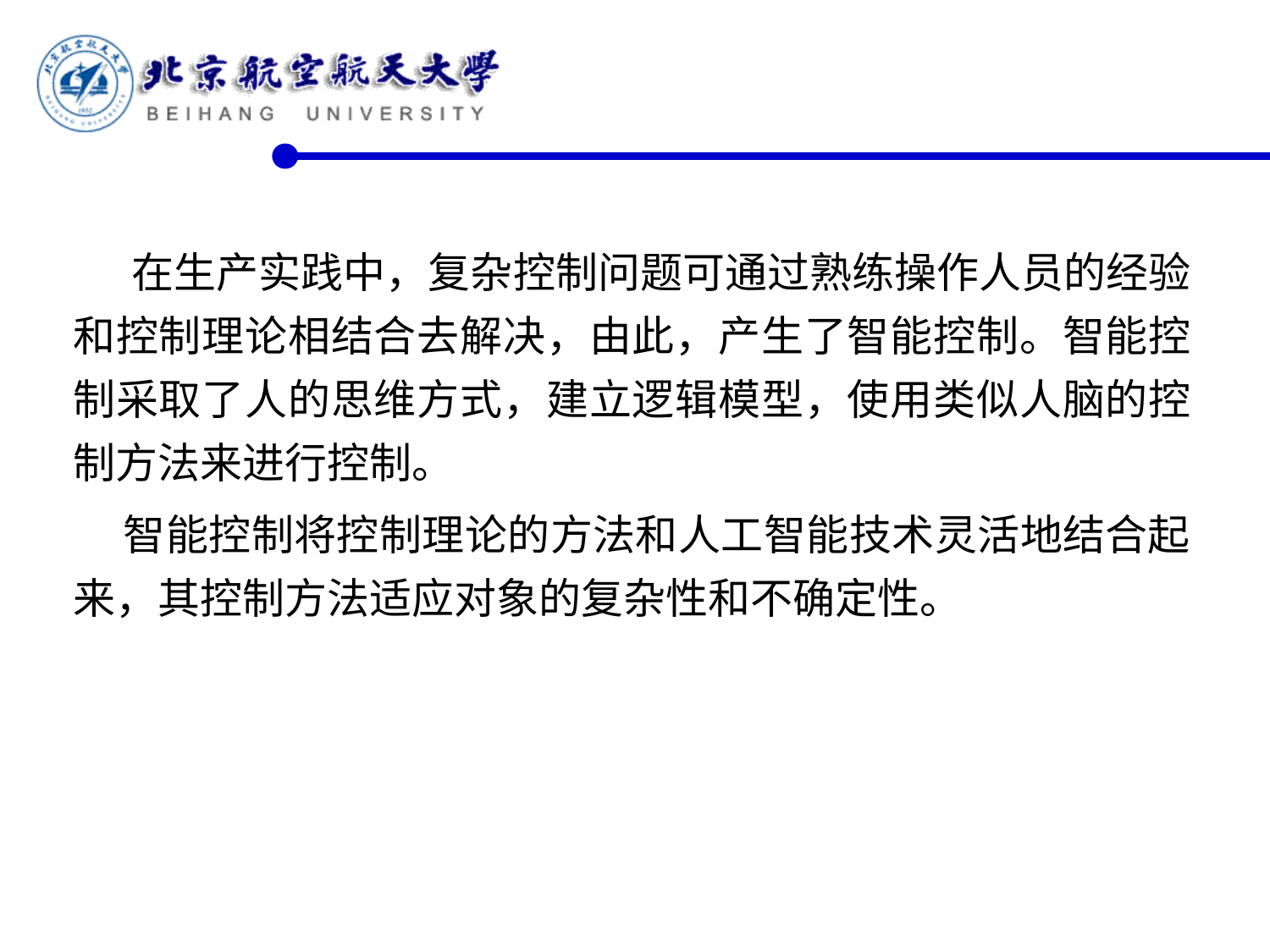

在生产实践中，复杂控制问题可通过熟练操作人员的经验和控制理论相结合去解决，由此，产生了智能控制。智能控制采取了人的思维方式，建立逻辑模型，使用类似人脑的控制方法来进行控制。
    智能控制将控制理论的方法和人工智能技术灵活地结合起来，其控制方法适应对象的复杂性和不确定性。